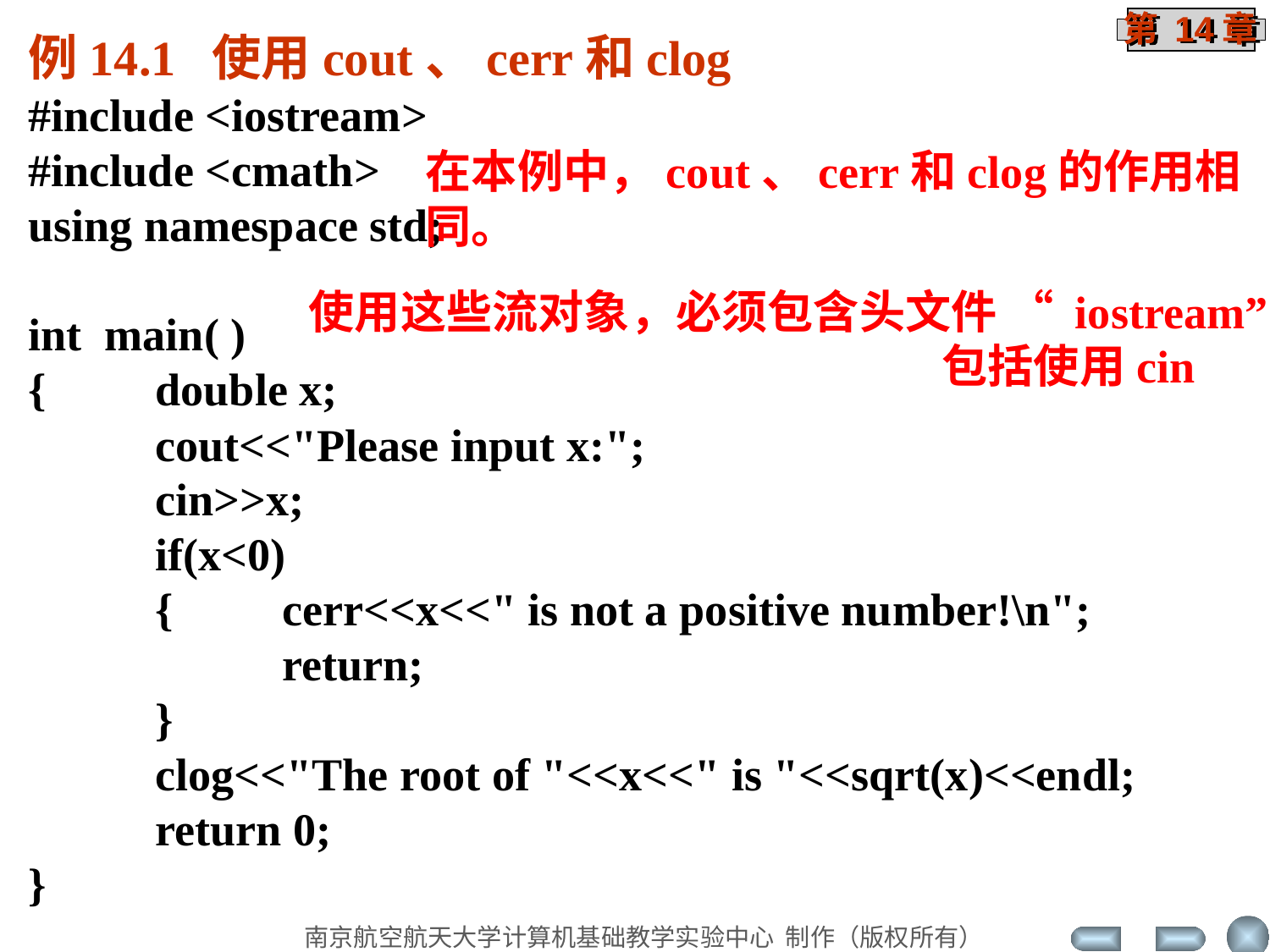

例14.1  使用cout、cerr和clog
#include <iostream>
#include <cmath>
using namespace std;

int  main( )
{	double x;
	cout<<"Please input x:";
	cin>>x;
	if(x<0)
	{	cerr<<x<<" is not a positive number!\n";
		return;
	}
	clog<<"The root of "<<x<<" is "<<sqrt(x)<<endl;
	return 0;
}

在本例中，cout、cerr和clog的作用相同。
使用这些流对象，必须包含头文件 “ iostream”
                                                            包括使用cin